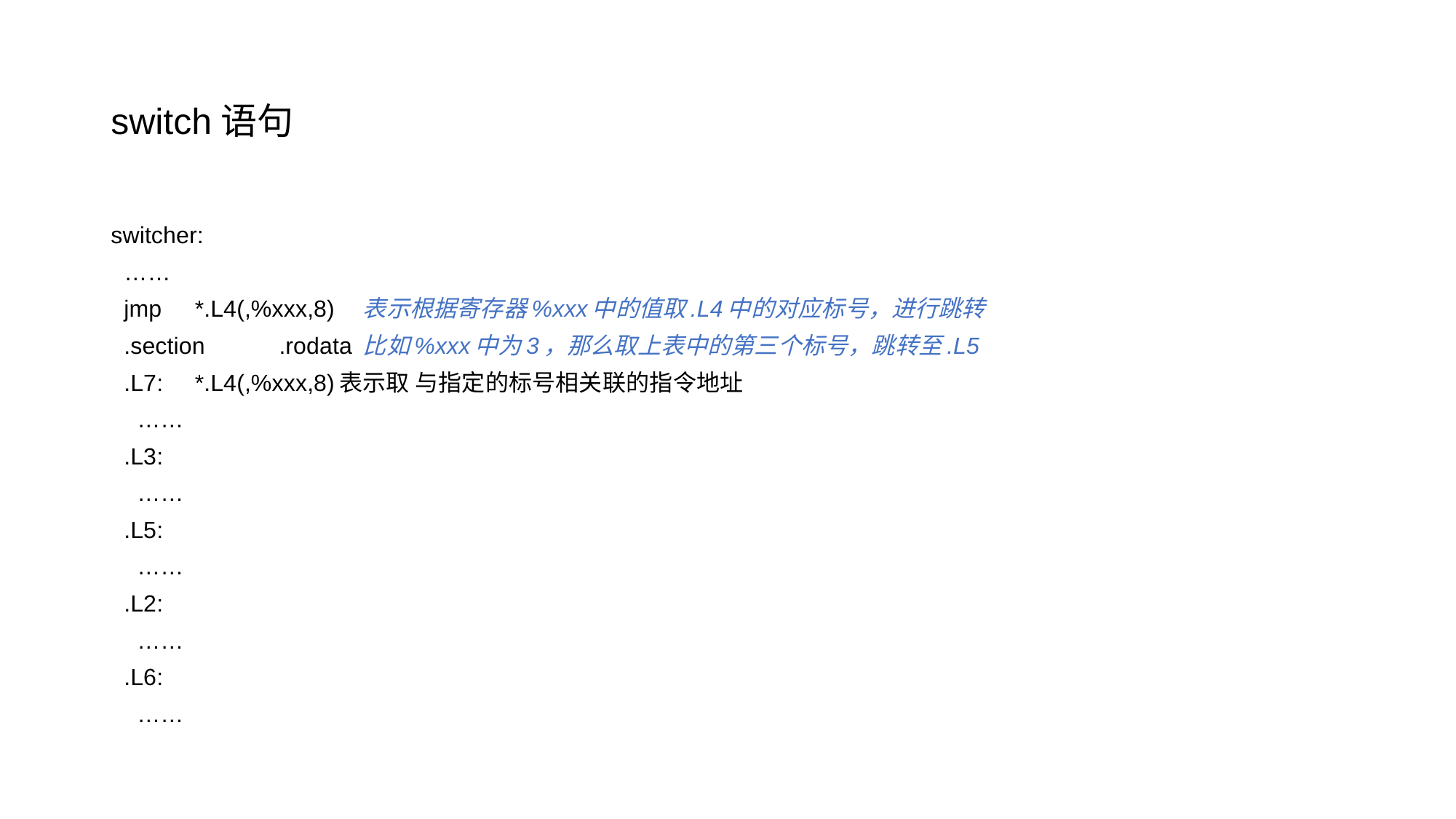

# switch语句
switcher:
  ……
  jmp		*.L4(,%xxx,8)		表示根据寄存器%xxx中的值取.L4中的对应标号，进行跳转
  .section 		.rodata		比如%xxx中为3，那么取上表中的第三个标号，跳转至.L5
  .L7:					*.L4(,%xxx,8)表示取 与指定的标号相关联的指令地址
    ……
  .L3:
    ……
  .L5:
    ……
  .L2:
    ……
  .L6:
    ……